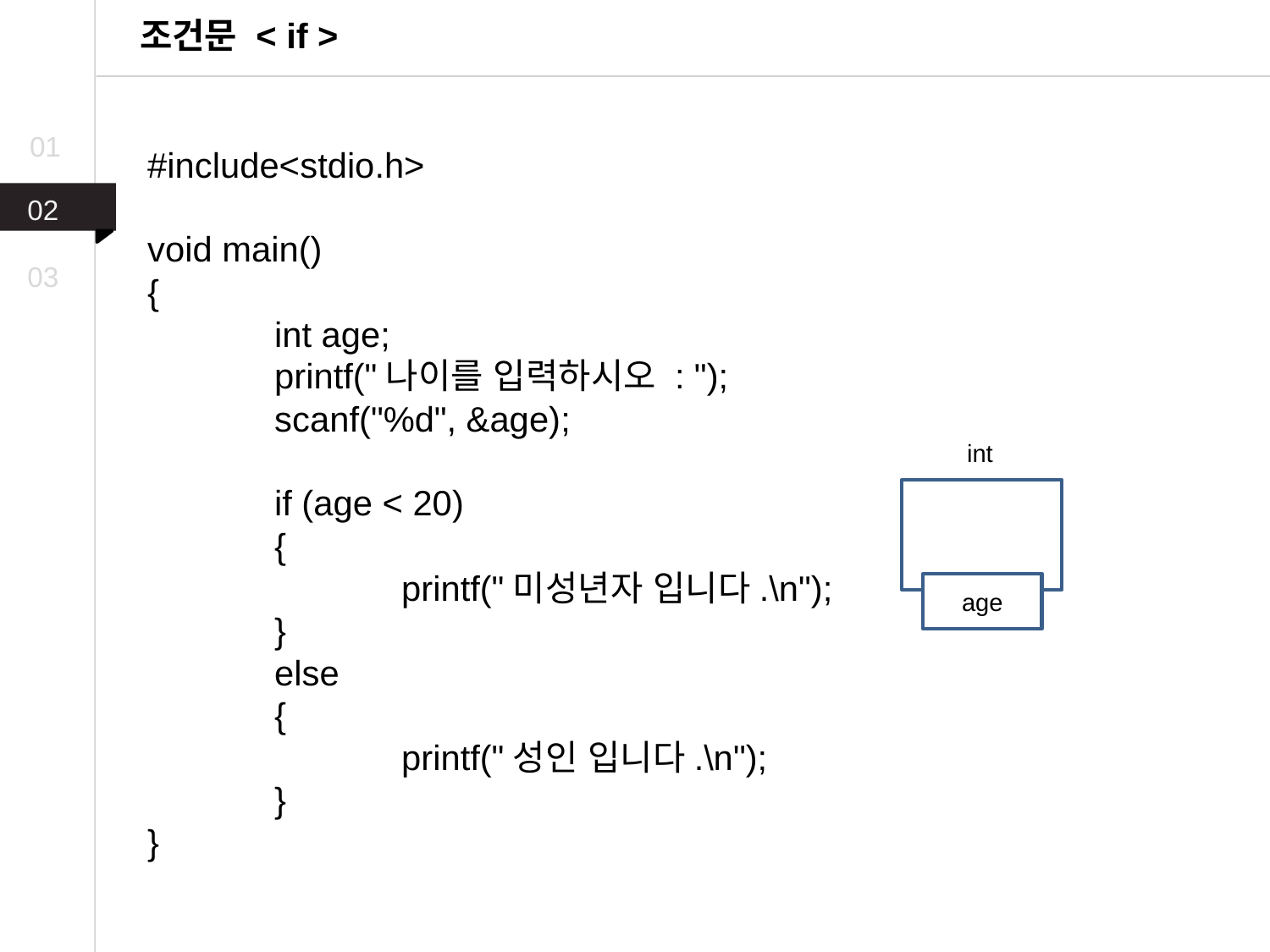

조건문 < if >
01
#include<stdio.h>

void main()
{
	int age;
	printf("나이를 입력하시오 : ");
	scanf("%d", &age);

	if (age < 20)
	{
		printf("미성년자 입니다.\n");
	}
	else
	{
		printf("성인 입니다.\n");
	}
}

02

03
int

age